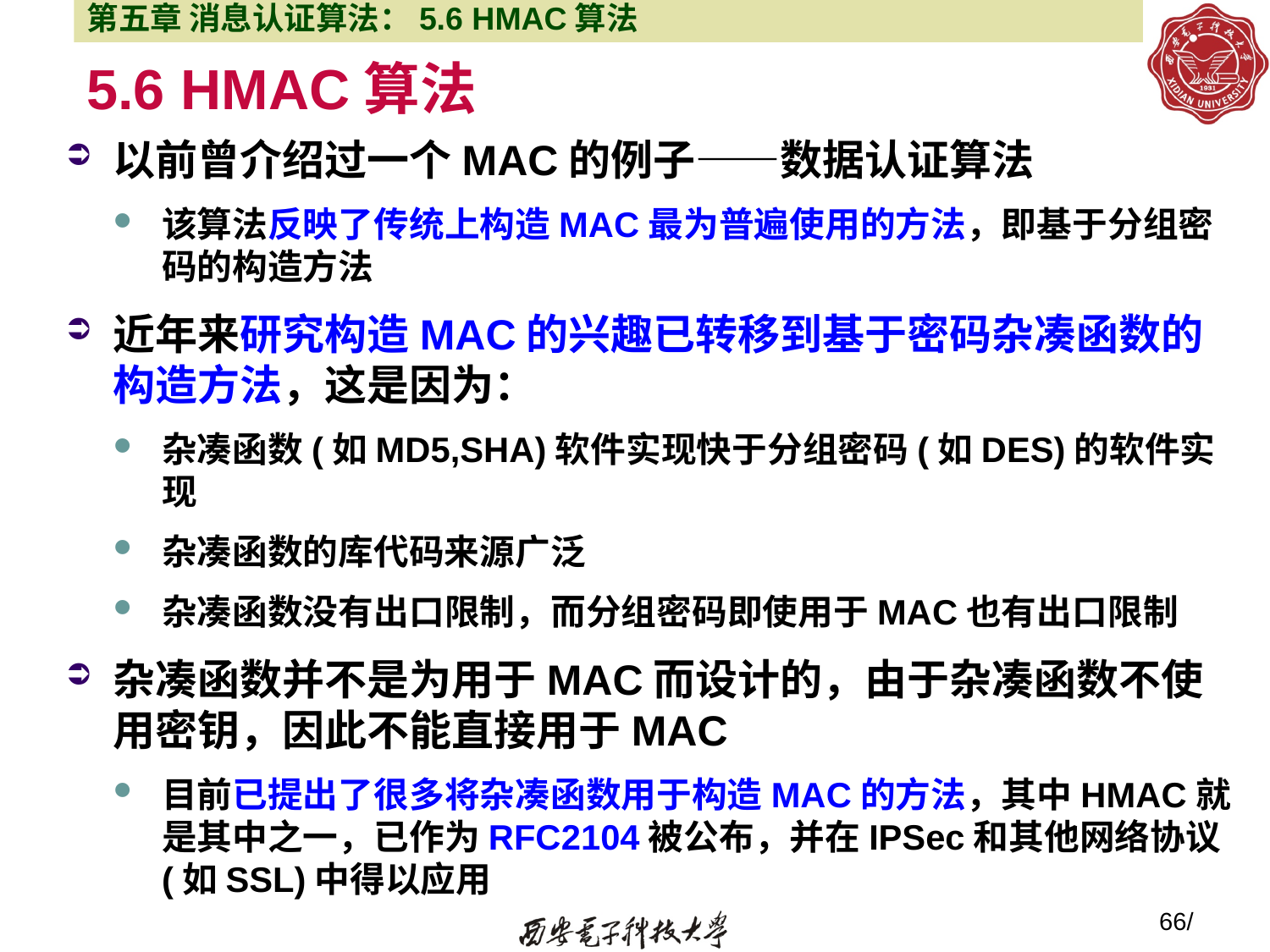

第五章 消息认证算法：5.6 HMAC算法
# 5.6 HMAC算法
以前曾介绍过一个MAC的例子——数据认证算法
该算法反映了传统上构造MAC最为普遍使用的方法，即基于分组密码的构造方法
近年来研究构造MAC的兴趣已转移到基于密码杂凑函数的构造方法，这是因为：
杂凑函数(如MD5,SHA)软件实现快于分组密码(如DES)的软件实现
杂凑函数的库代码来源广泛
杂凑函数没有出口限制，而分组密码即使用于MAC也有出口限制
杂凑函数并不是为用于MAC而设计的，由于杂凑函数不使用密钥，因此不能直接用于MAC
目前已提出了很多将杂凑函数用于构造MAC的方法，其中HMAC就是其中之一，已作为RFC2104被公布，并在IPSec和其他网络协议(如SSL)中得以应用
66/